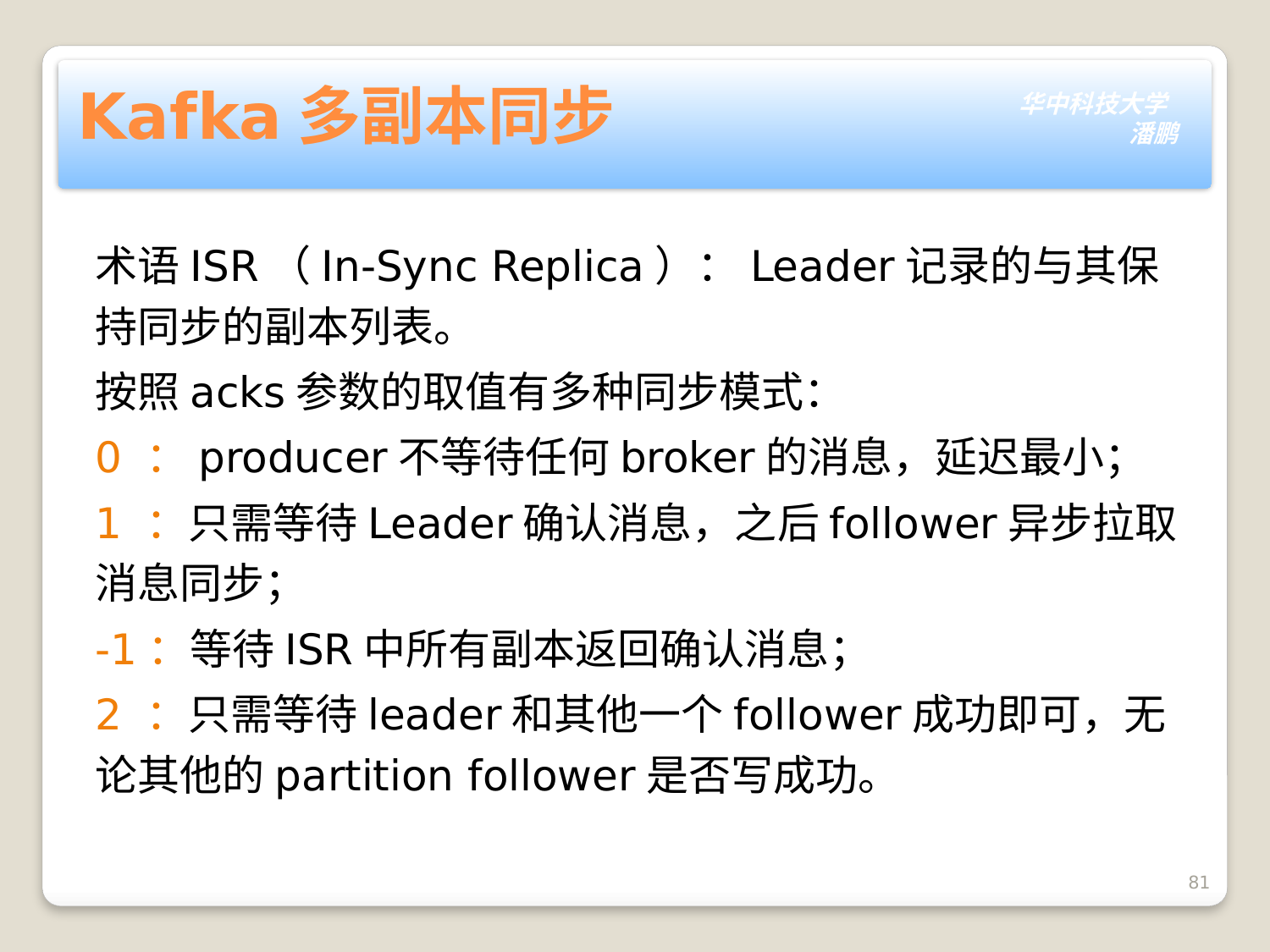

# Kafka多副本同步
术语ISR（In-Sync Replica）：Leader记录的与其保持同步的副本列表。
按照acks参数的取值有多种同步模式：
0 ：producer不等待任何broker的消息，延迟最小；
1 ：只需等待Leader确认消息，之后follower异步拉取消息同步；
-1：等待ISR中所有副本返回确认消息；
2 ：只需等待leader和其他一个follower成功即可，无论其他的partition follower是否写成功。
81